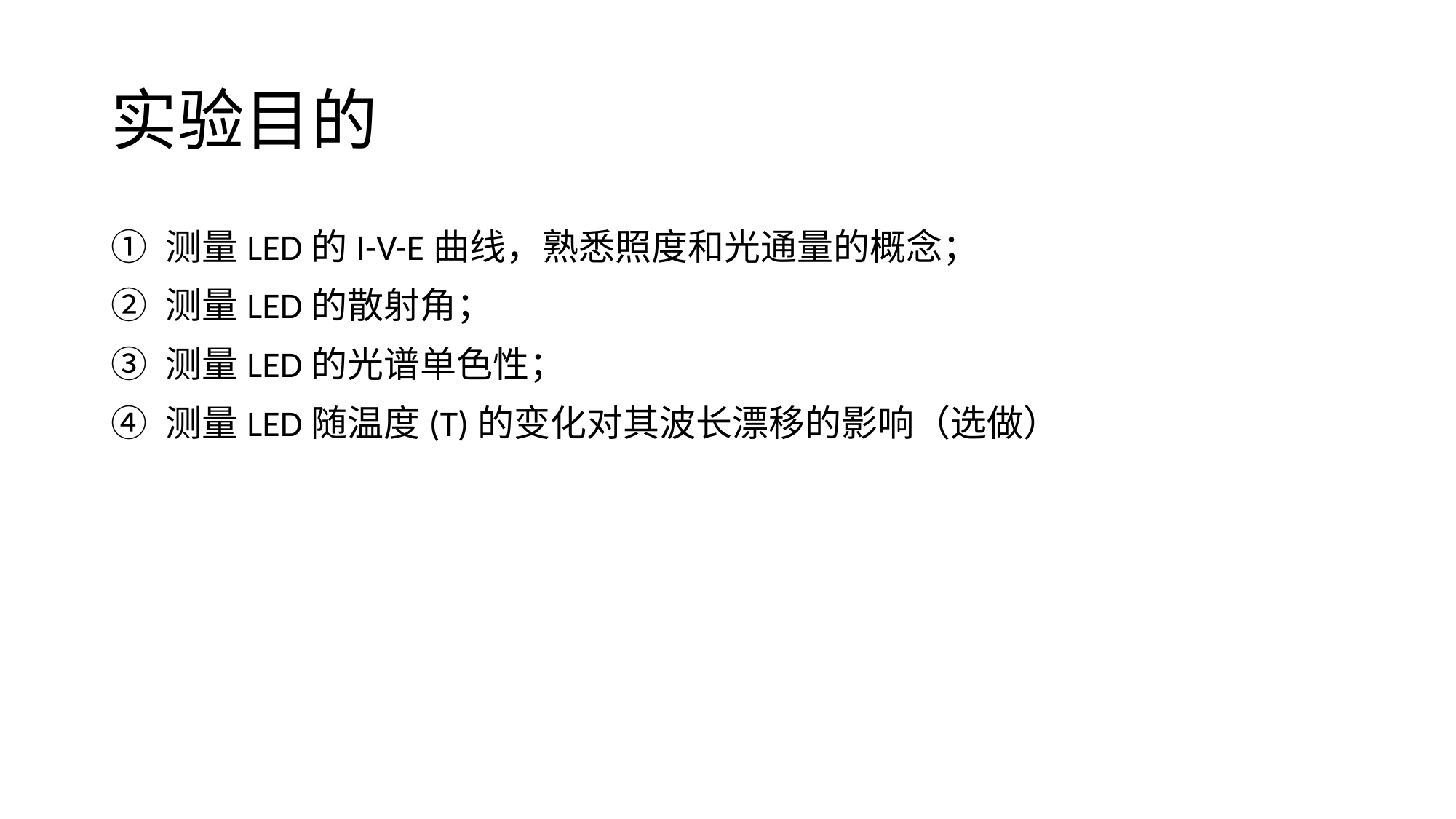

# 实验目的
测量LED的I-V-E曲线，熟悉照度和光通量的概念；
测量LED的散射角；
测量LED的光谱单色性；
测量LED随温度(T)的变化对其波长漂移的影响（选做）